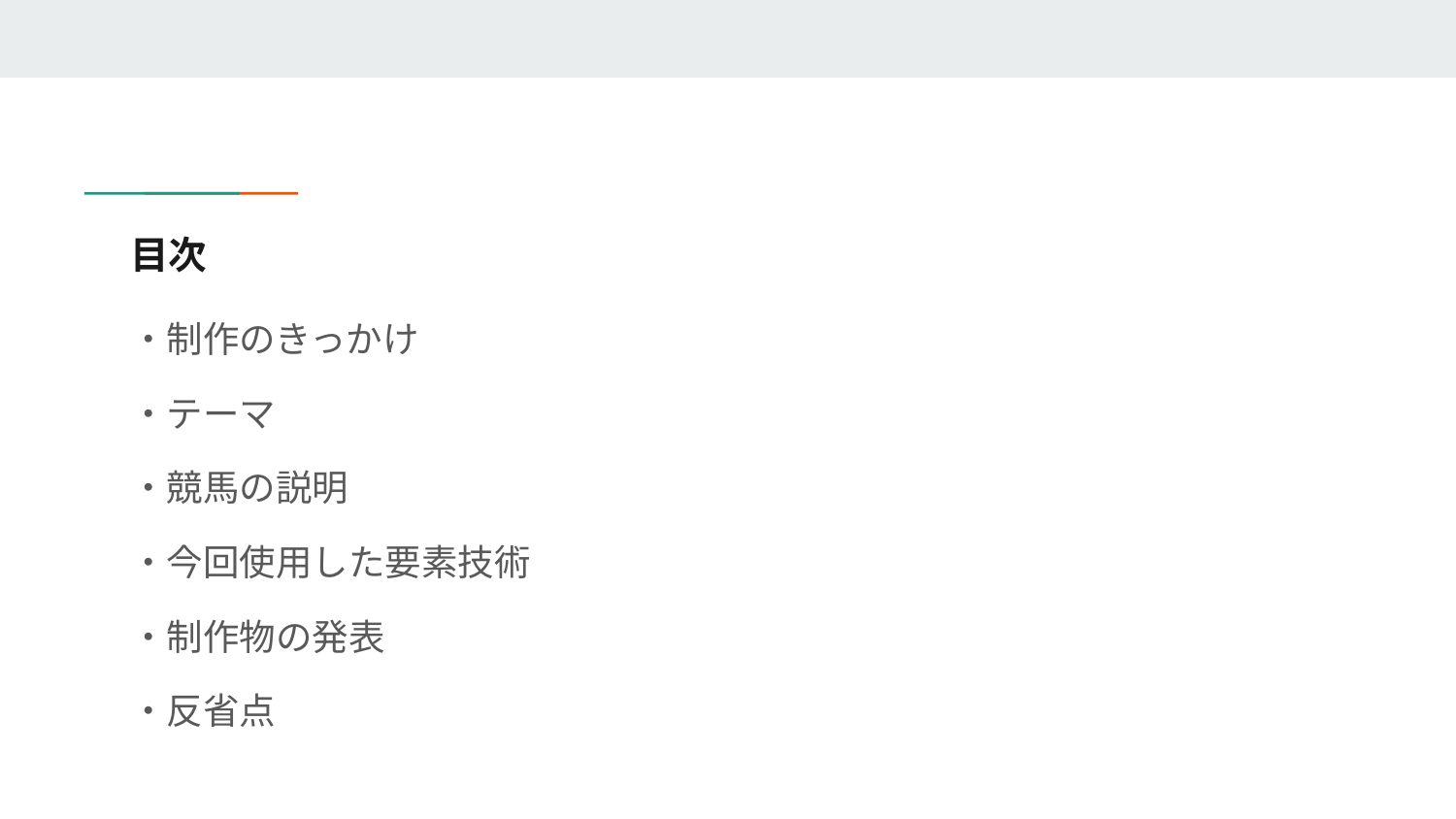

# 目次
・制作のきっかけ
・テーマ
・競馬の説明
・今回使用した要素技術
・制作物の発表
・反省点